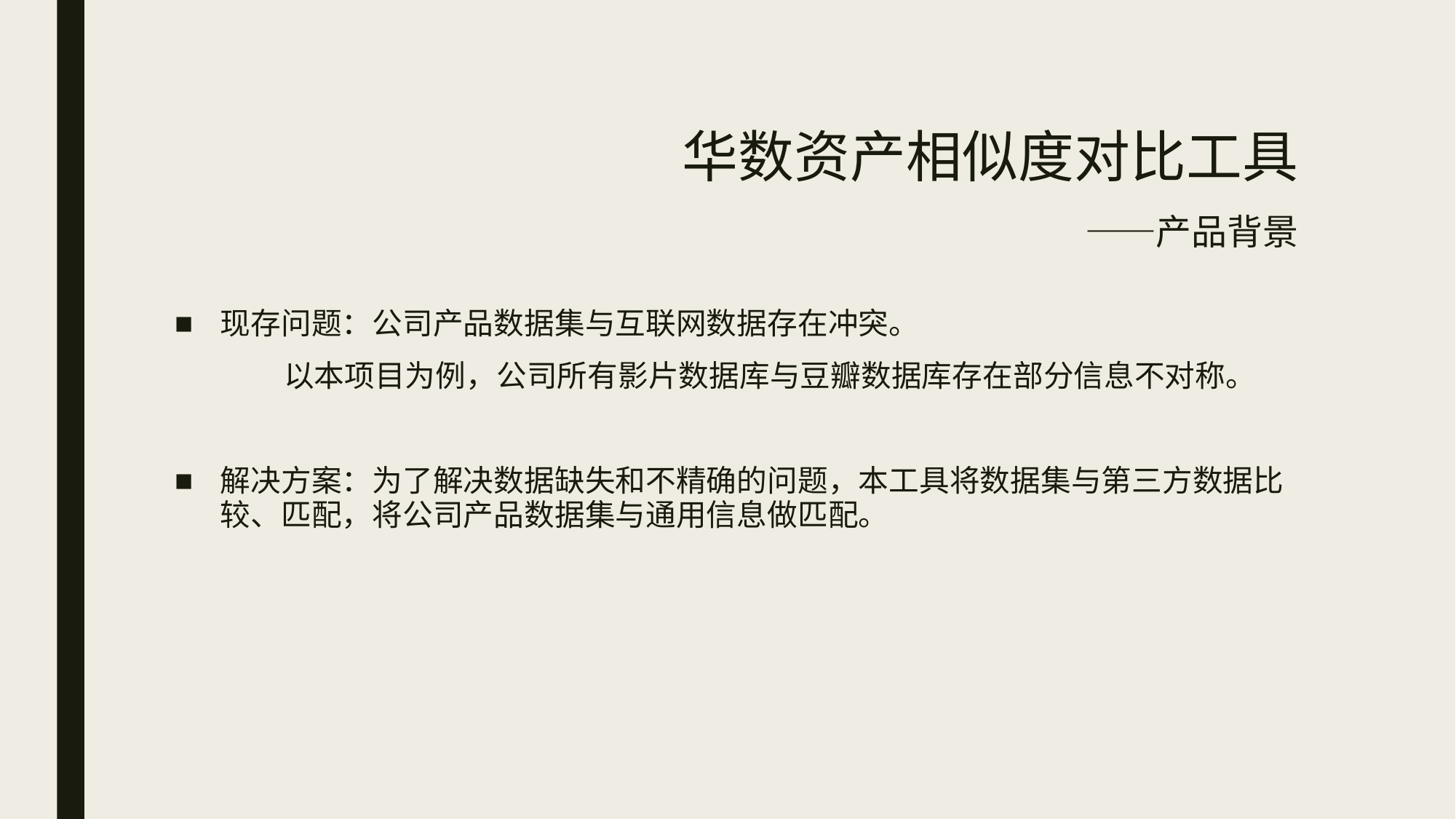

# 华数资产相似度对比工具 ——产品背景
现存问题：公司产品数据集与互联网数据存在冲突。
	以本项目为例，公司所有影片数据库与豆瓣数据库存在部分信息不对称。

解决方案：为了解决数据缺失和不精确的问题，本工具将数据集与第三方数据比较、匹配，将公司产品数据集与通用信息做匹配。